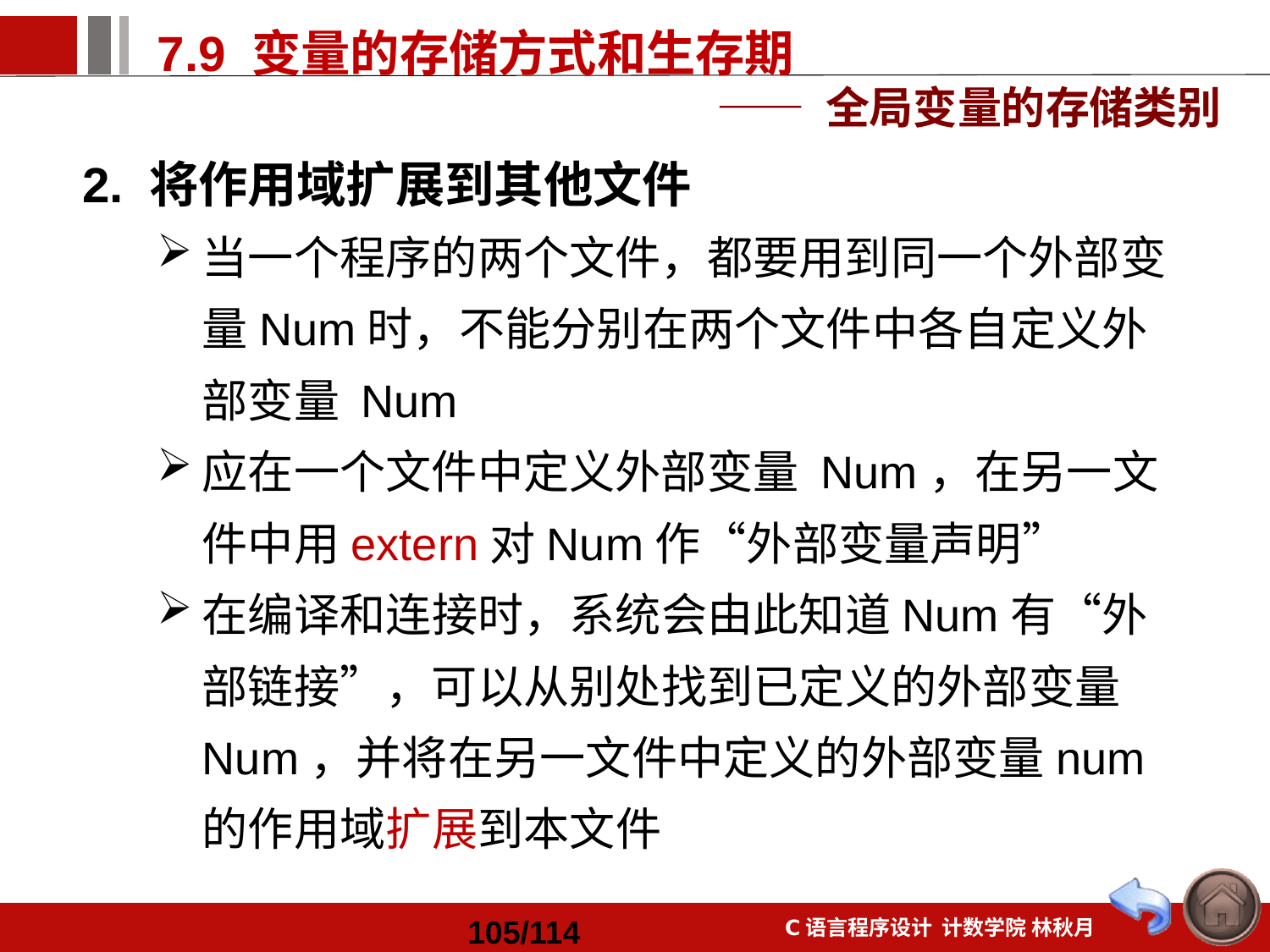

—— 全局变量的存储类别
2. 将作用域扩展到其他文件
当一个程序的两个文件，都要用到同一个外部变量Num时，不能分别在两个文件中各自定义外部变量 Num
应在一个文件中定义外部变量 Num，在另一文件中用extern对Num作“外部变量声明”
在编译和连接时，系统会由此知道Num有“外部链接”，可以从别处找到已定义的外部变量Num，并将在另一文件中定义的外部变量num的作用域扩展到本文件